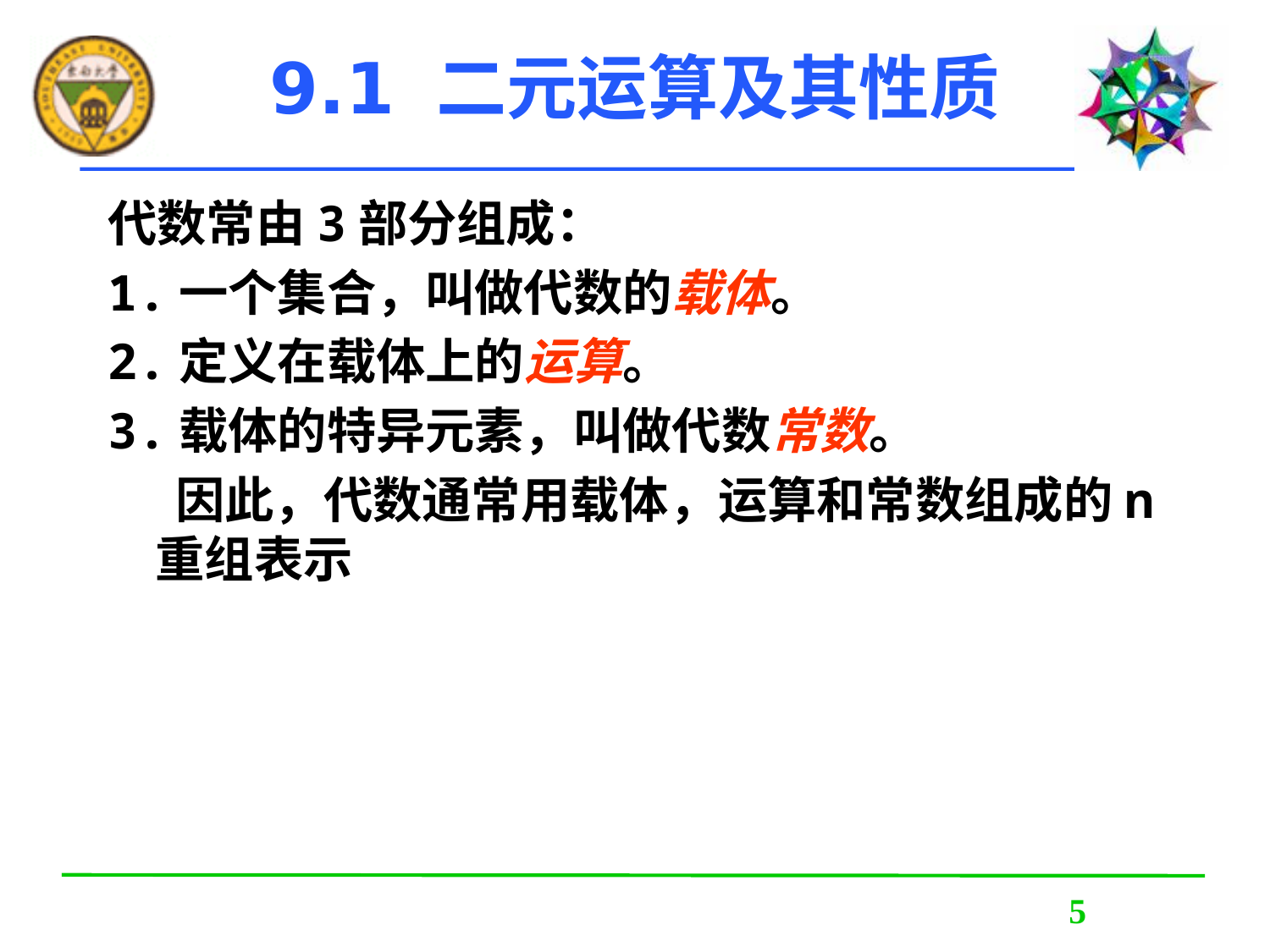

# 9.1 二元运算及其性质
代数常由3部分组成：
1.一个集合，叫做代数的载体。
2.定义在载体上的运算。
3.载体的特异元素，叫做代数常数。
     因此，代数通常用载体，运算和常数组成的n重组表示